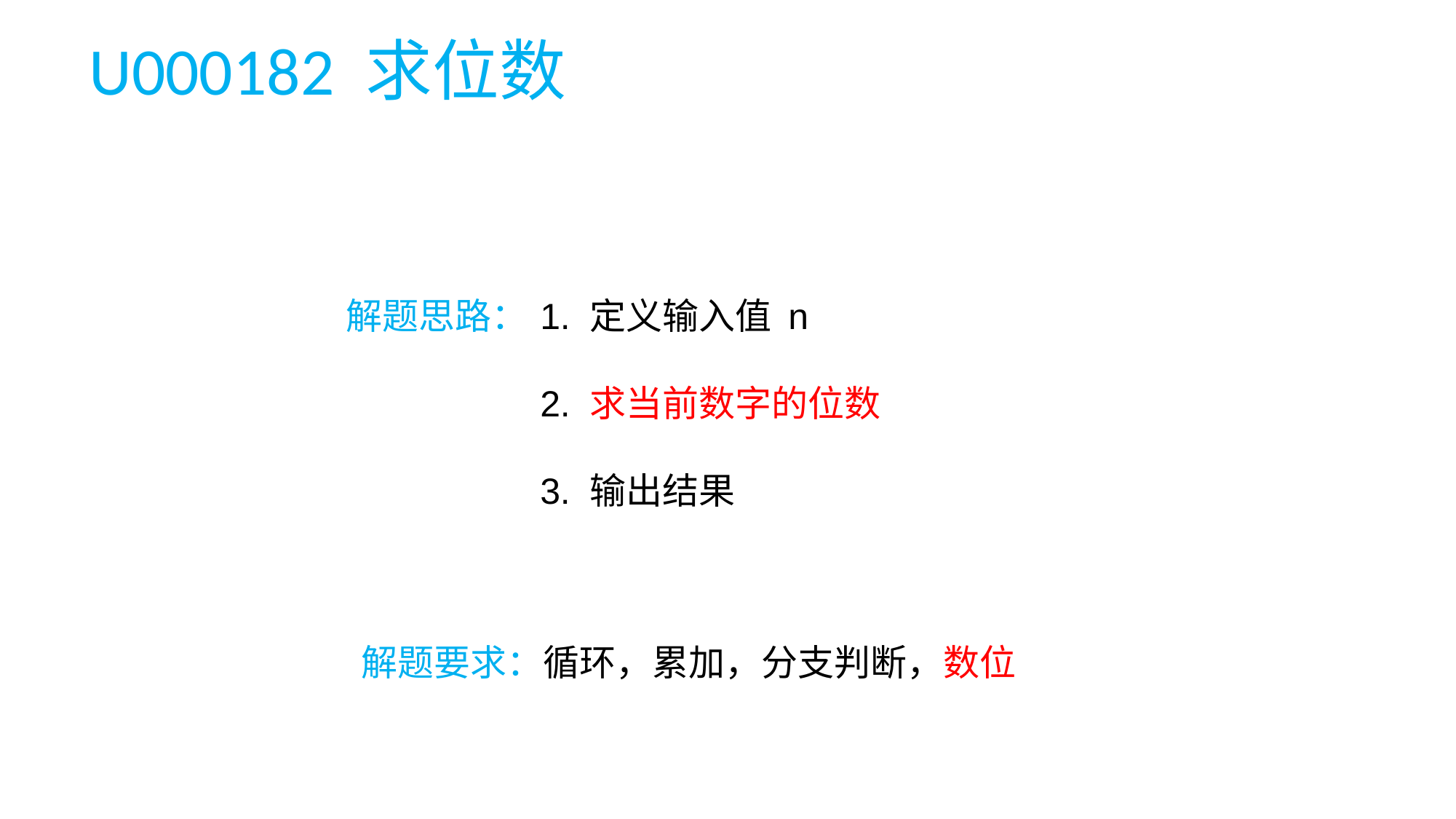

# U000182 求位数
解题思路：
1. 定义输入值 n

2. 求当前数字的位数

3. 输出结果

解题要求：循环，累加，分支判断，数位